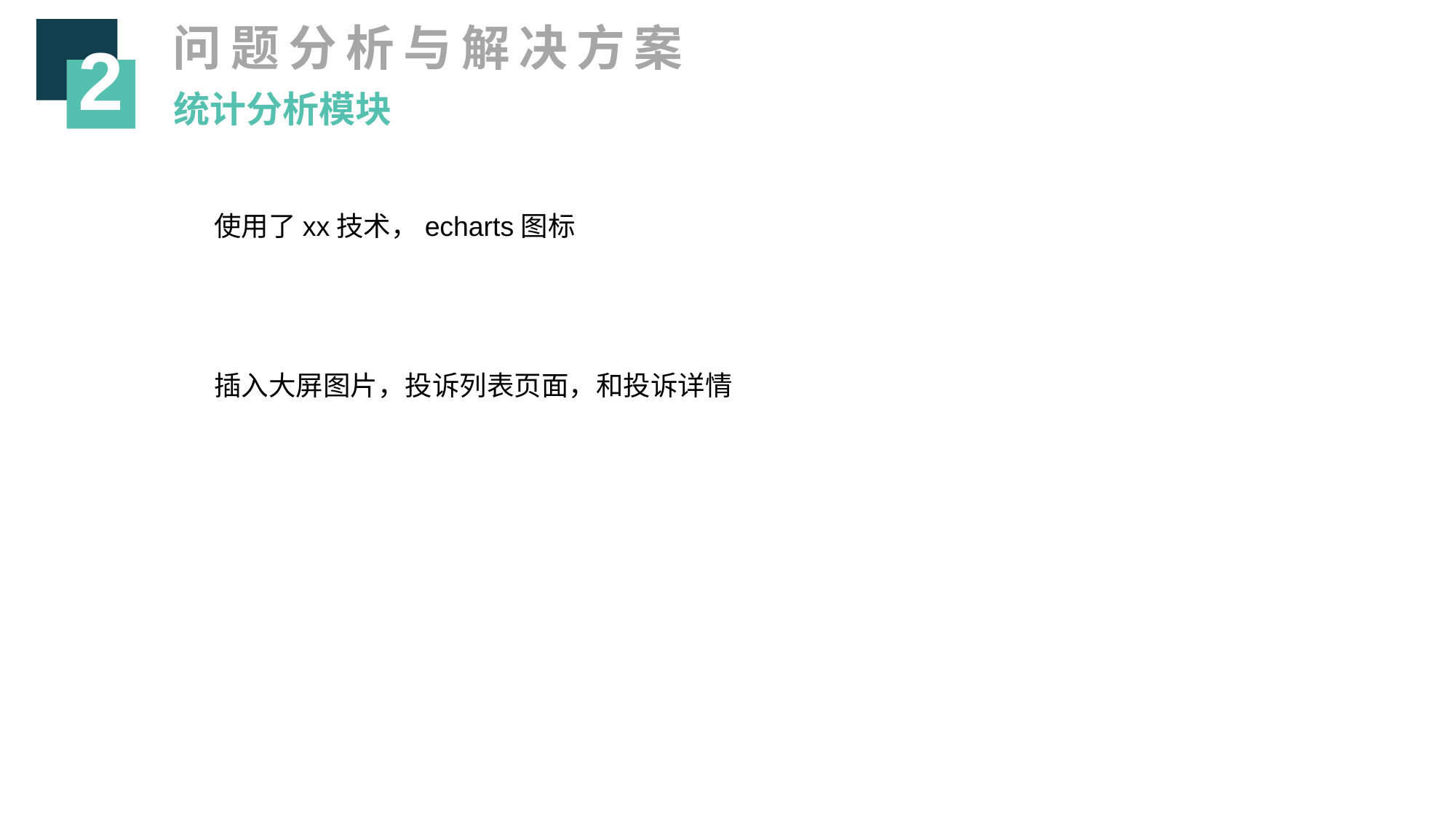

问题分析与解决方案

2
统计分析模块
使用了xx技术，echarts图标
插入大屏图片，投诉列表页面，和投诉详情